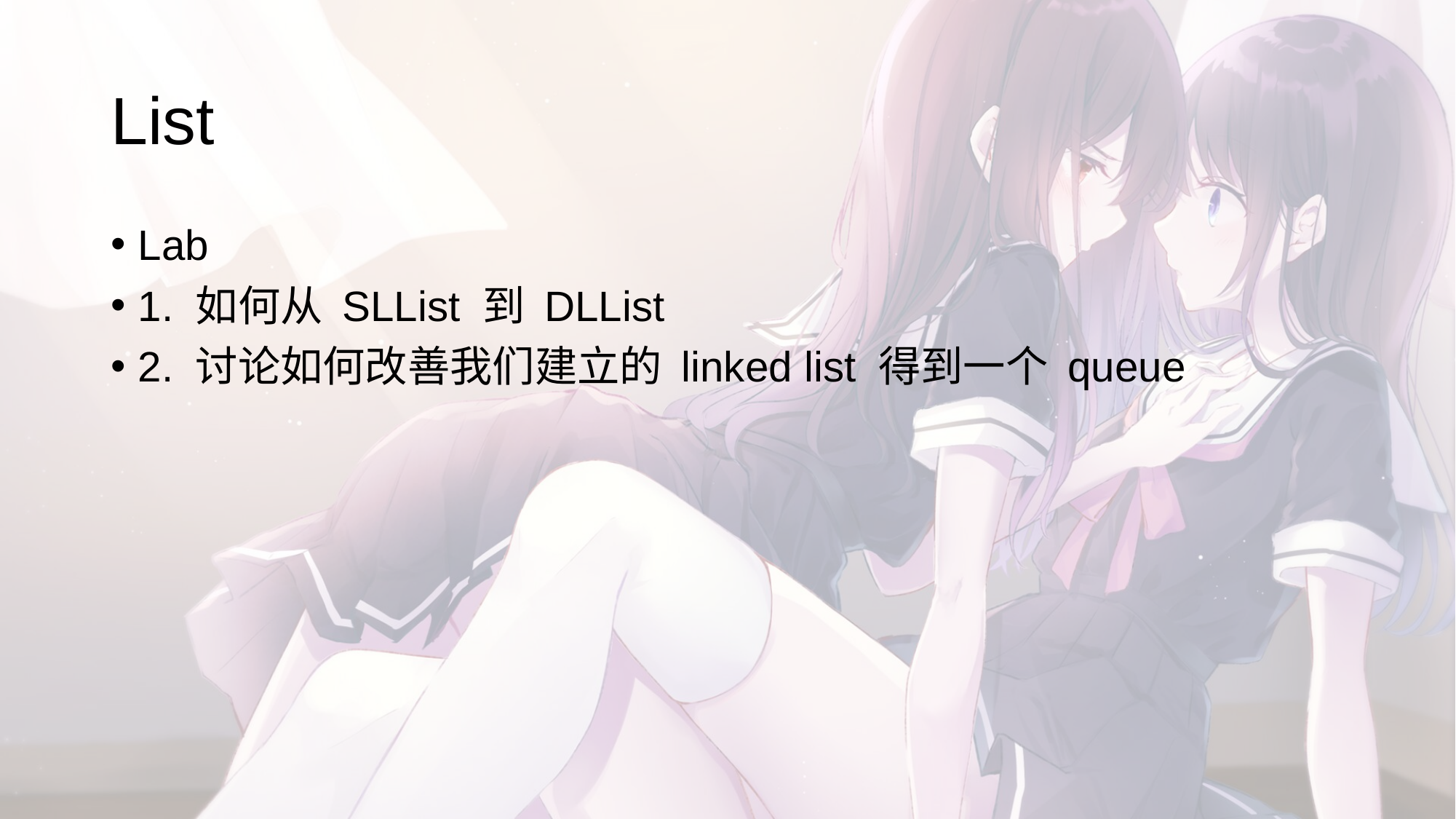

# List
Lab
1. 如何从 SLList 到 DLList
2. 讨论如何改善我们建立的 linked list 得到一个 queue